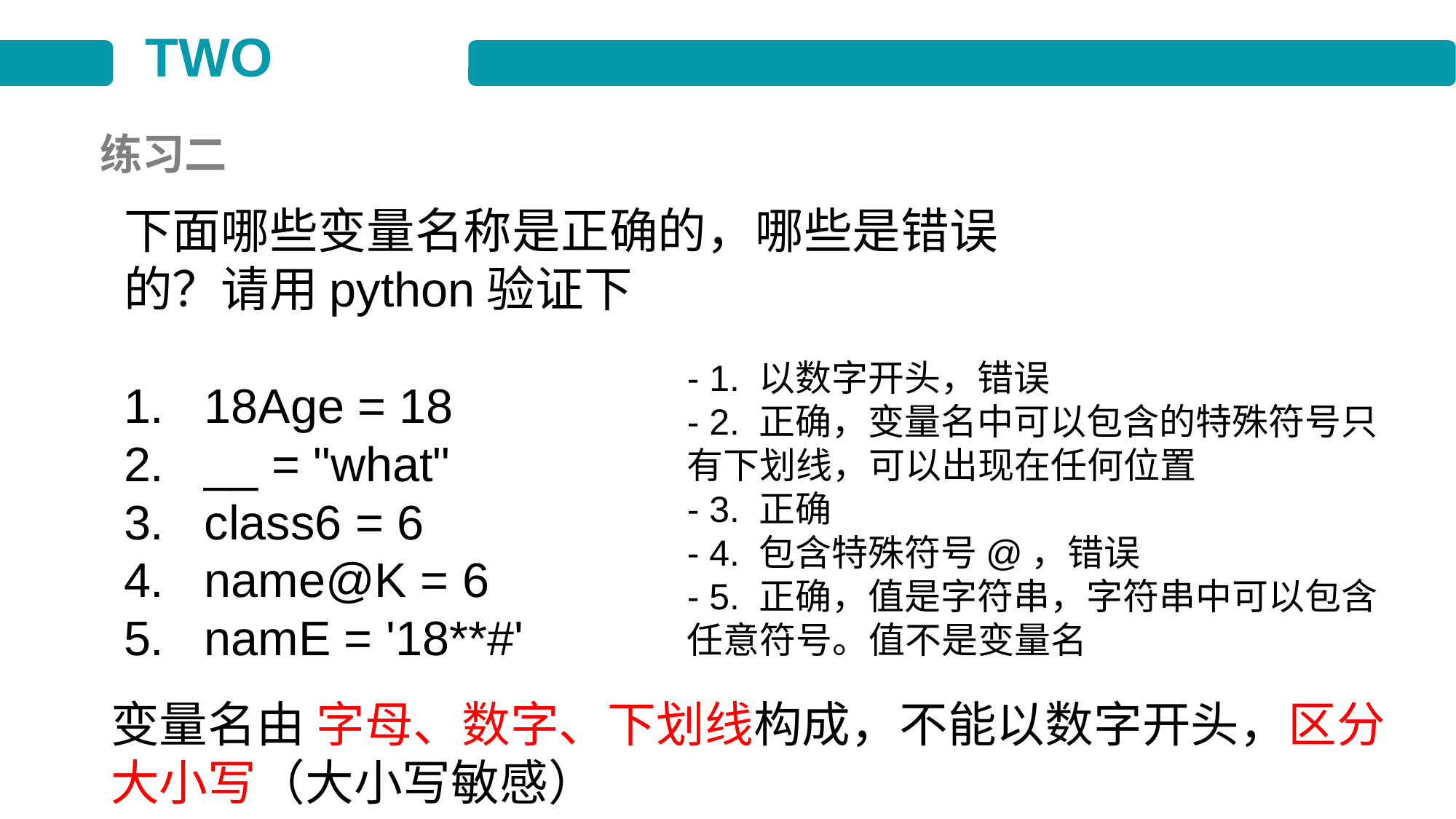

TWO

练习二
下面哪些变量名称是正确的，哪些是错误的？请用python验证下

1.   18Age = 18
2.   __ = "what"
3.   class6 = 6
4.   name@K = 6
5.   namE = '18**#'
- 1. 以数字开头，错误
- 2. 正确，变量名中可以包含的特殊符号只有下划线，可以出现在任何位置
- 3. 正确
- 4. 包含特殊符号@，错误
- 5. 正确，值是字符串，字符串中可以包含任意符号。值不是变量名
变量名由 字母、数字、下划线构成，不能以数字开头，区分大小写（大小写敏感）